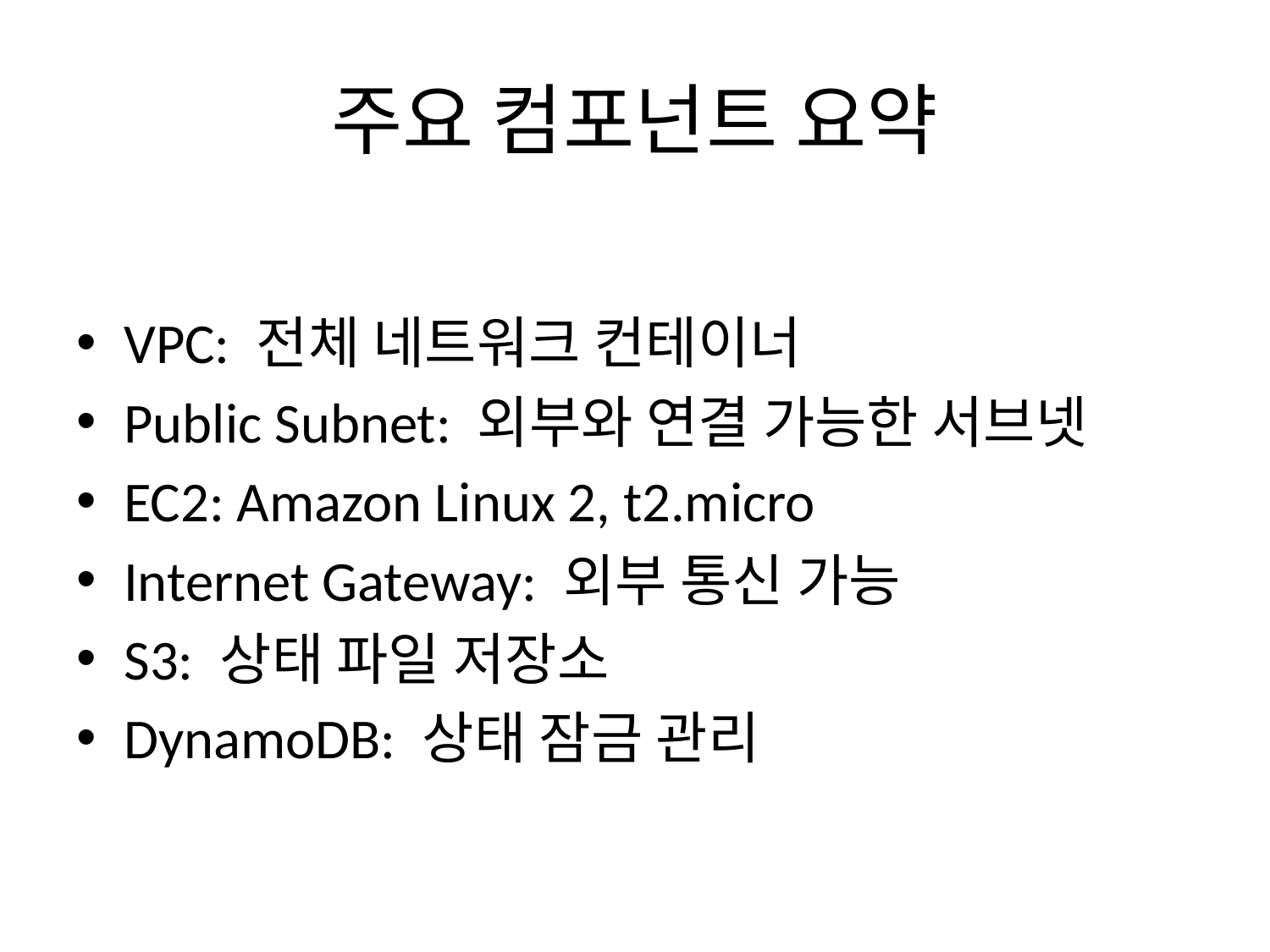

# 주요 컴포넌트 요약

VPC: 전체 네트워크 컨테이너
Public Subnet: 외부와 연결 가능한 서브넷
EC2: Amazon Linux 2, t2.micro
Internet Gateway: 외부 통신 가능
S3: 상태 파일 저장소
DynamoDB: 상태 잠금 관리